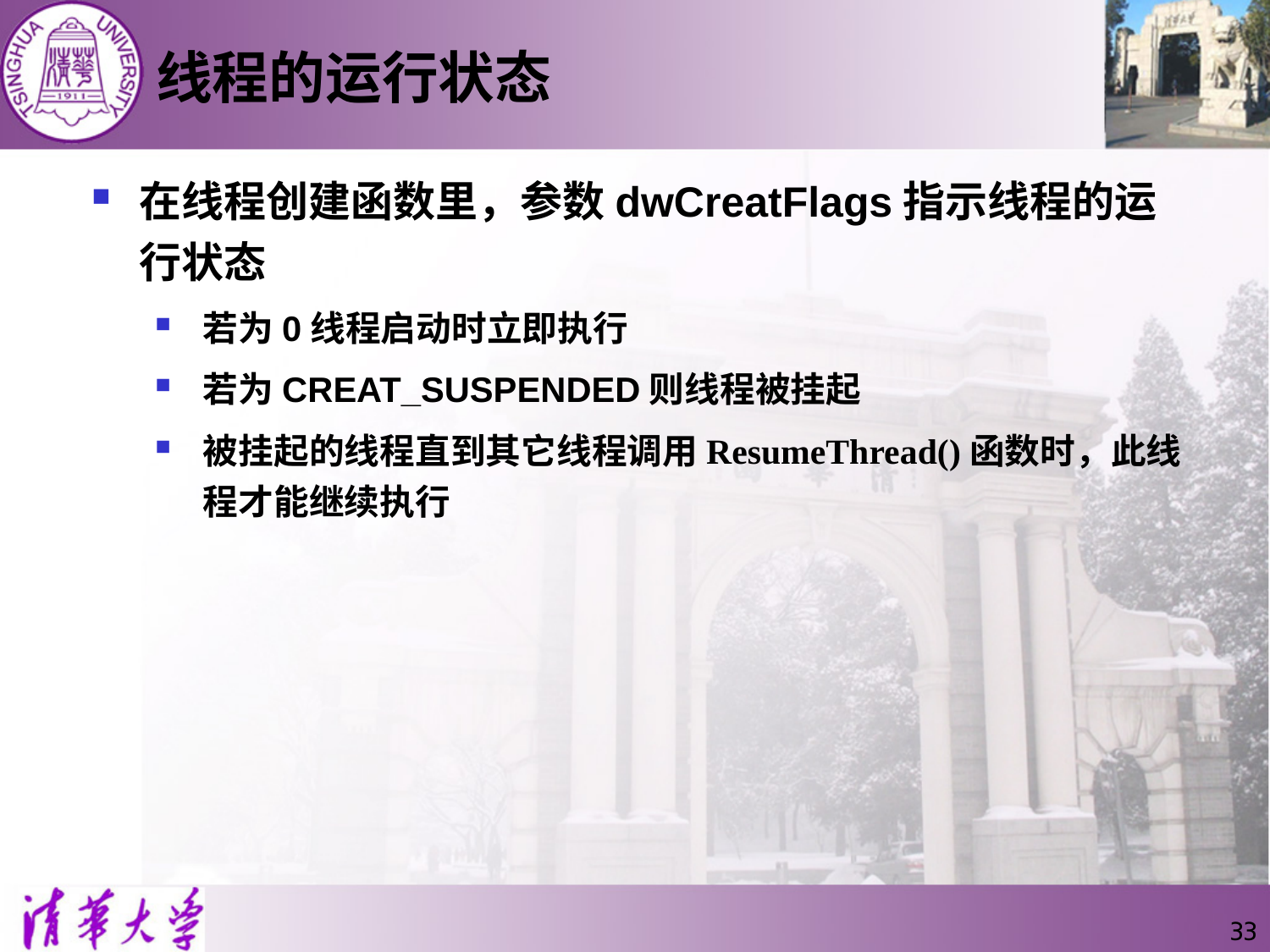

线程的运行状态
在线程创建函数里，参数dwCreatFlags指示线程的运行状态
若为0线程启动时立即执行
若为CREAT_SUSPENDED则线程被挂起
被挂起的线程直到其它线程调用ResumeThread()函数时，此线程才能继续执行

33